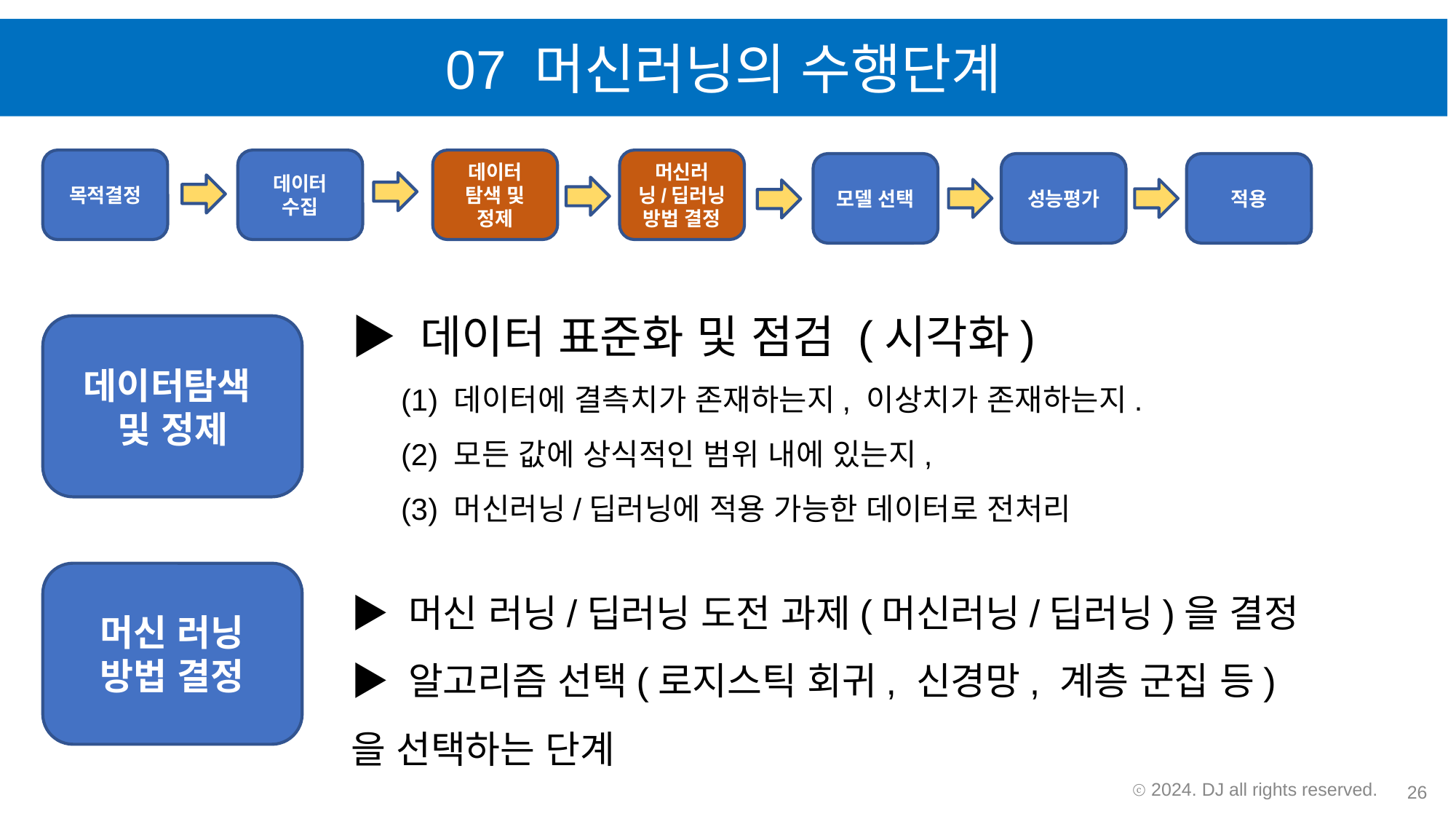

07 머신러닝의 수행단계
목적결정
데이터
수집
데이터 탐색 및 정제
머신러닝/딥러닝
방법 결정
모델 선택
성능평가
적용

▶ 데이터 표준화 및 점검 (시각화)
      (1) 데이터에 결측치가 존재하는지, 이상치가 존재하는지.
      (2) 모든 값에 상식적인 범위 내에 있는지,
      (3) 머신러닝/딥러닝에 적용 가능한 데이터로 전처리
데이터탐색
및 정제
▶ 머신 러닝/딥러닝 도전 과제(머신러닝/딥러닝)을 결정
▶ 알고리즘 선택(로지스틱 회귀, 신경망, 계층 군집 등)을 선택하는 단계
머신 러닝 방법 결정
ⓒ 2024. DJ all rights reserved.
26